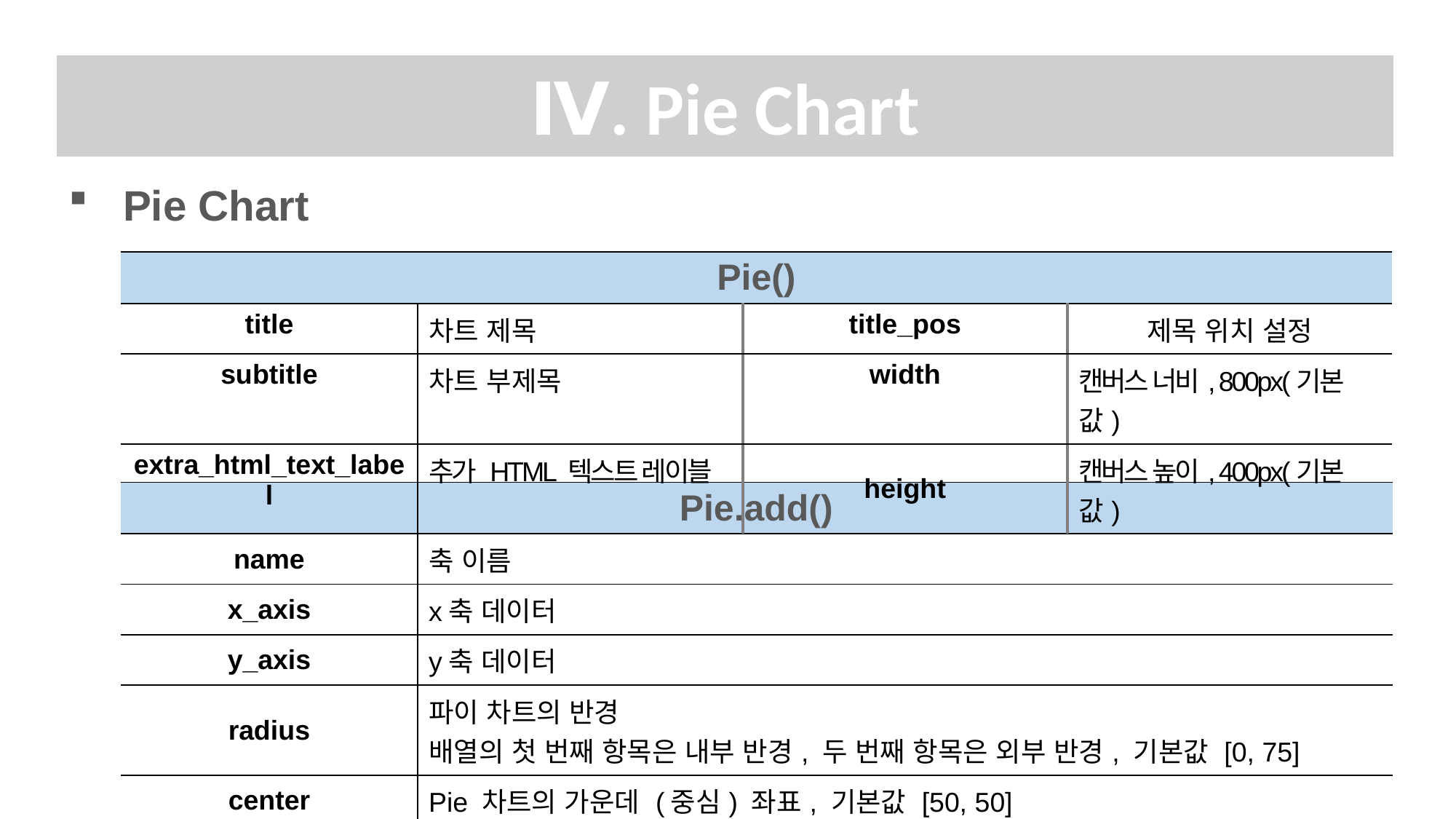

Ⅳ. Pie Chart
Pie Chart
| Pie() |  |  |  |
| --- | --- | --- | --- |
| title | 차트 제목 | title\_pos | 제목 위치 설정 |
| subtitle | 차트 부제목 | width | 캔버스 너비, 800px(기본값) |
| extra\_html\_text\_label | 추가 HTML 텍스트 레이블 | height | 캔버스 높이, 400px(기본값) |
| Pie.add() |  |
| --- | --- |
| name | 축 이름 |
| x\_axis | x축 데이터 |
| y\_axis | y축 데이터 |
| radius | 파이 차트의 반경 배열의 첫 번째 항목은 내부 반경, 두 번째 항목은 외부 반경, 기본값 [0, 75] |
| center | Pie 차트의 가운데 (중심) 좌표, 기본값 [50, 50] |